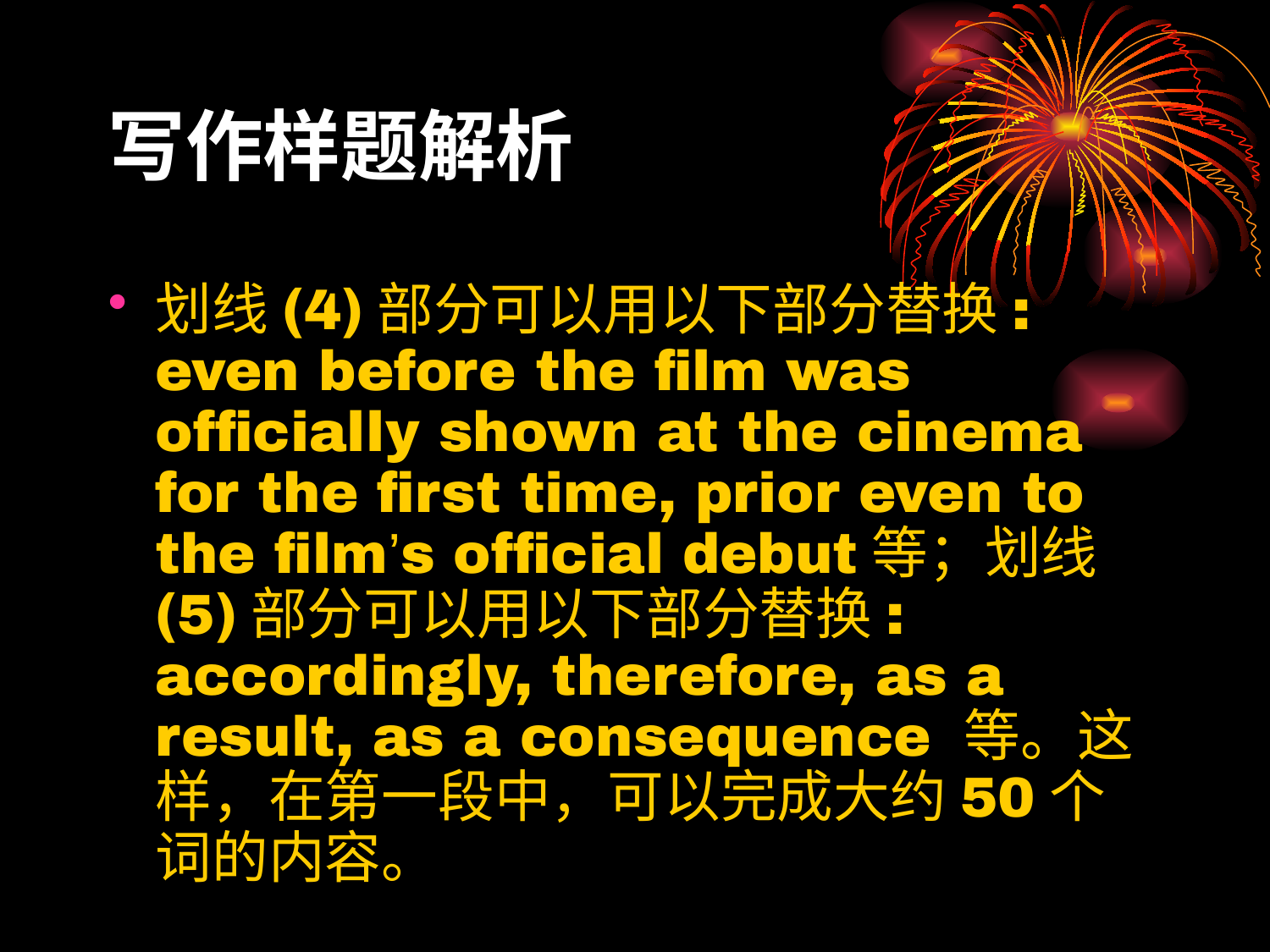

# 写作样题解析
划线(4)部分可以用以下部分替换: even before the film was officially shown at the cinema for the first time, prior even to the film’s official debut等；划线(5)部分可以用以下部分替换: accordingly, therefore, as a result, as a consequence 等。这样，在第一段中，可以完成大约50个词的内容。